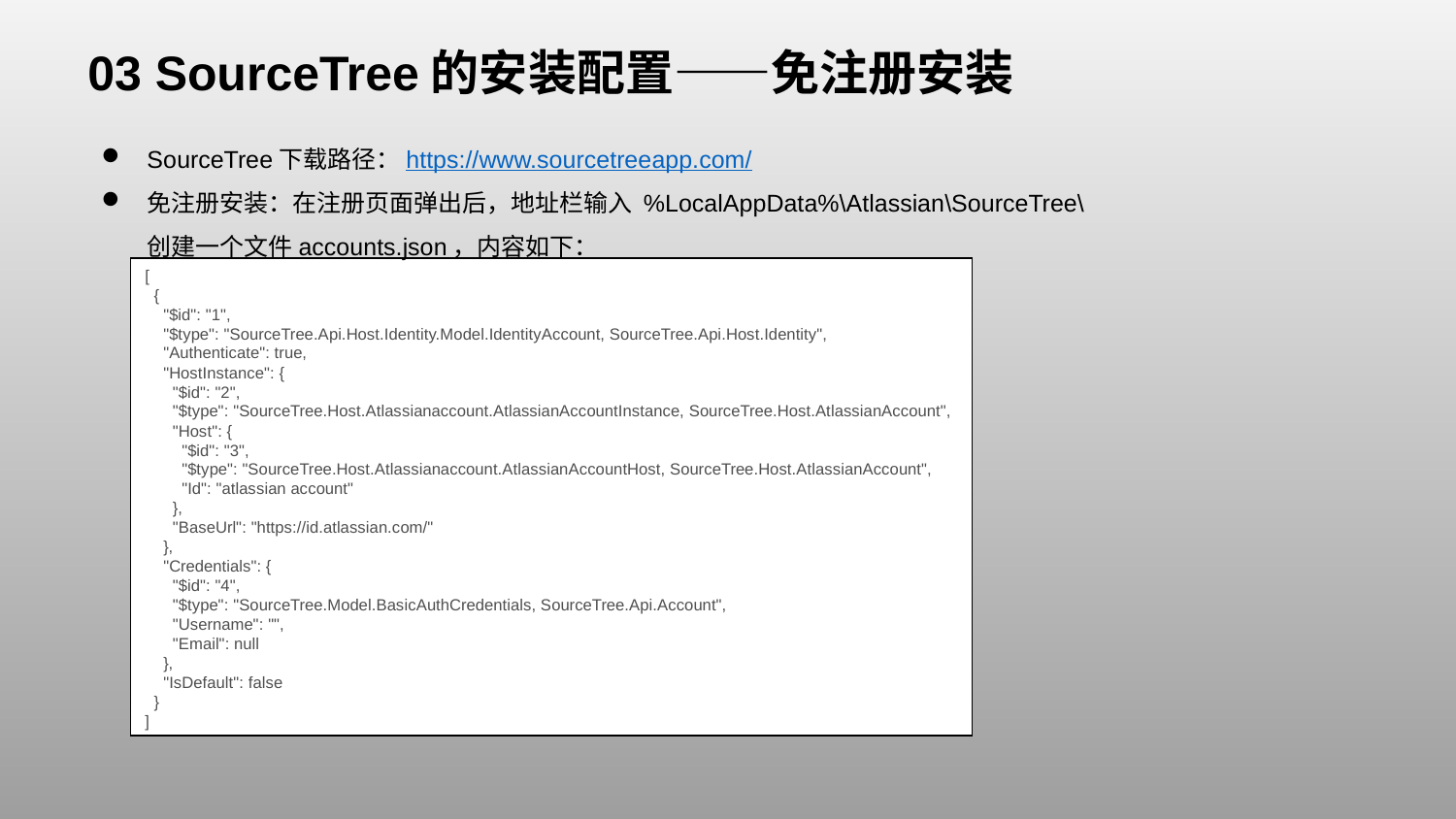

03 SourceTree的安装配置——免注册安装
SourceTree下载路径：https://www.sourcetreeapp.com/
免注册安装：在注册页面弹出后，地址栏输入 %LocalAppData%\Atlassian\SourceTree\
	创建一个文件accounts.json，内容如下：

[
  {
    "$id": "1",
    "$type": "SourceTree.Api.Host.Identity.Model.IdentityAccount, SourceTree.Api.Host.Identity",
    "Authenticate": true,
    "HostInstance": {
      "$id": "2",
      "$type": "SourceTree.Host.Atlassianaccount.AtlassianAccountInstance, SourceTree.Host.AtlassianAccount",
      "Host": {
        "$id": "3",
        "$type": "SourceTree.Host.Atlassianaccount.AtlassianAccountHost, SourceTree.Host.AtlassianAccount",
        "Id": "atlassian account"
      },
      "BaseUrl": "https://id.atlassian.com/"
    },
    "Credentials": {
      "$id": "4",
      "$type": "SourceTree.Model.BasicAuthCredentials, SourceTree.Api.Account",
      "Username": "",
      "Email": null
    },
    "IsDefault": false
  }
]